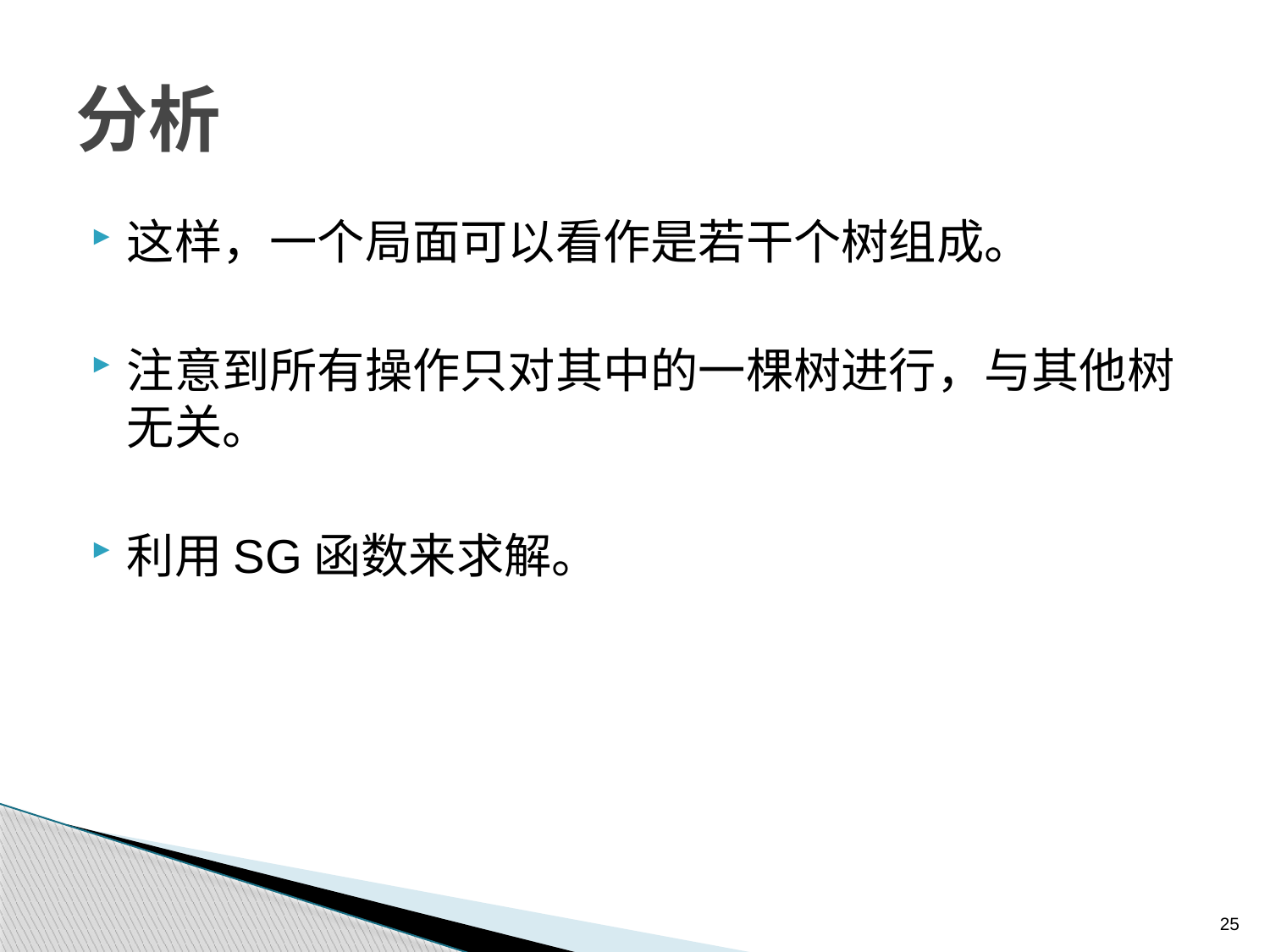

# 分析
这样，一个局面可以看作是若干个树组成。

注意到所有操作只对其中的一棵树进行，与其他树无关。

利用SG函数来求解。
25